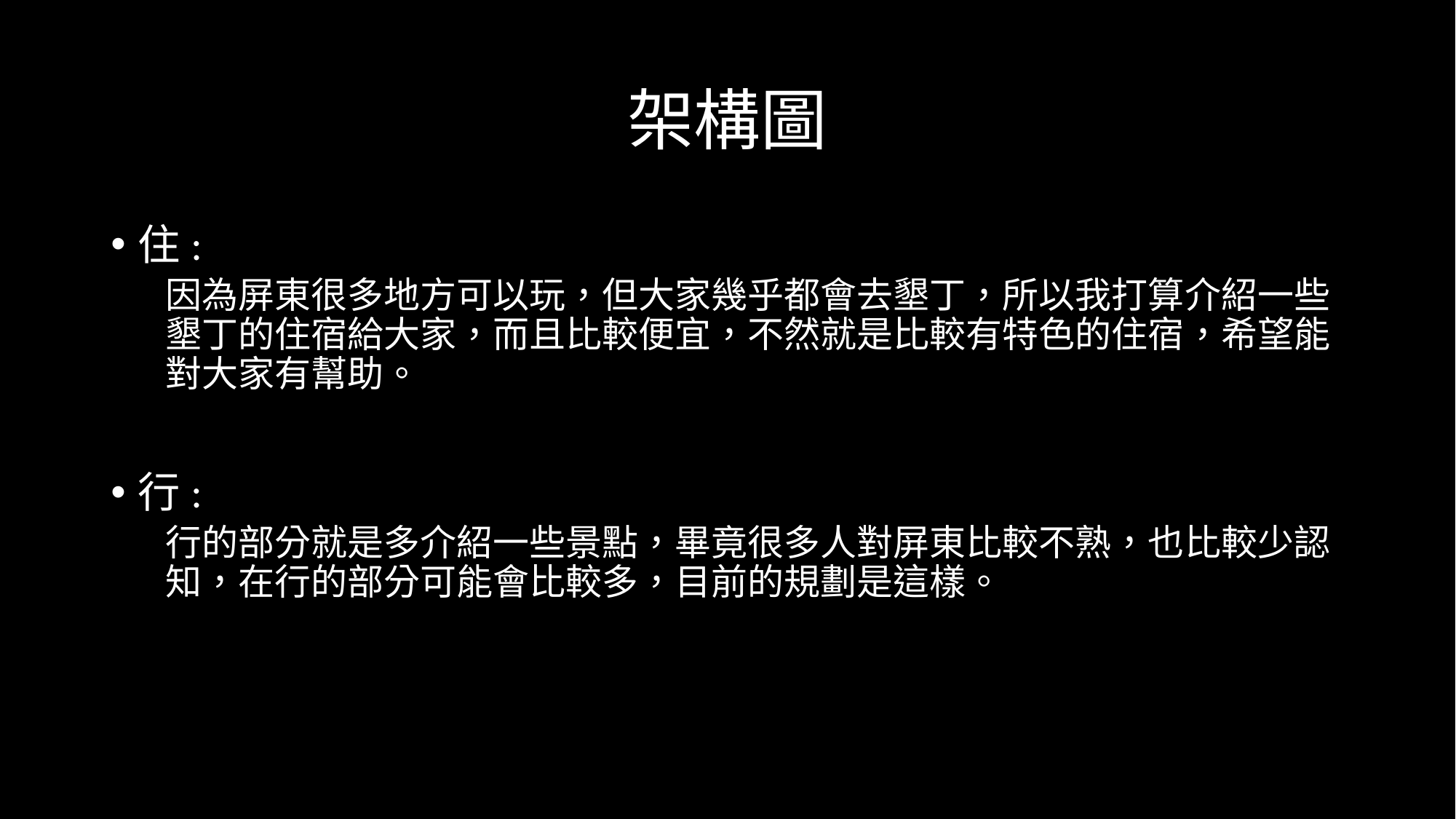

# 架構圖
住:
因為屏東很多地方可以玩，但大家幾乎都會去墾丁，所以我打算介紹一些墾丁的住宿給大家，而且比較便宜，不然就是比較有特色的住宿，希望能對大家有幫助。

行:
行的部分就是多介紹一些景點，畢竟很多人對屏東比較不熟，也比較少認知，在行的部分可能會比較多，目前的規劃是這樣。